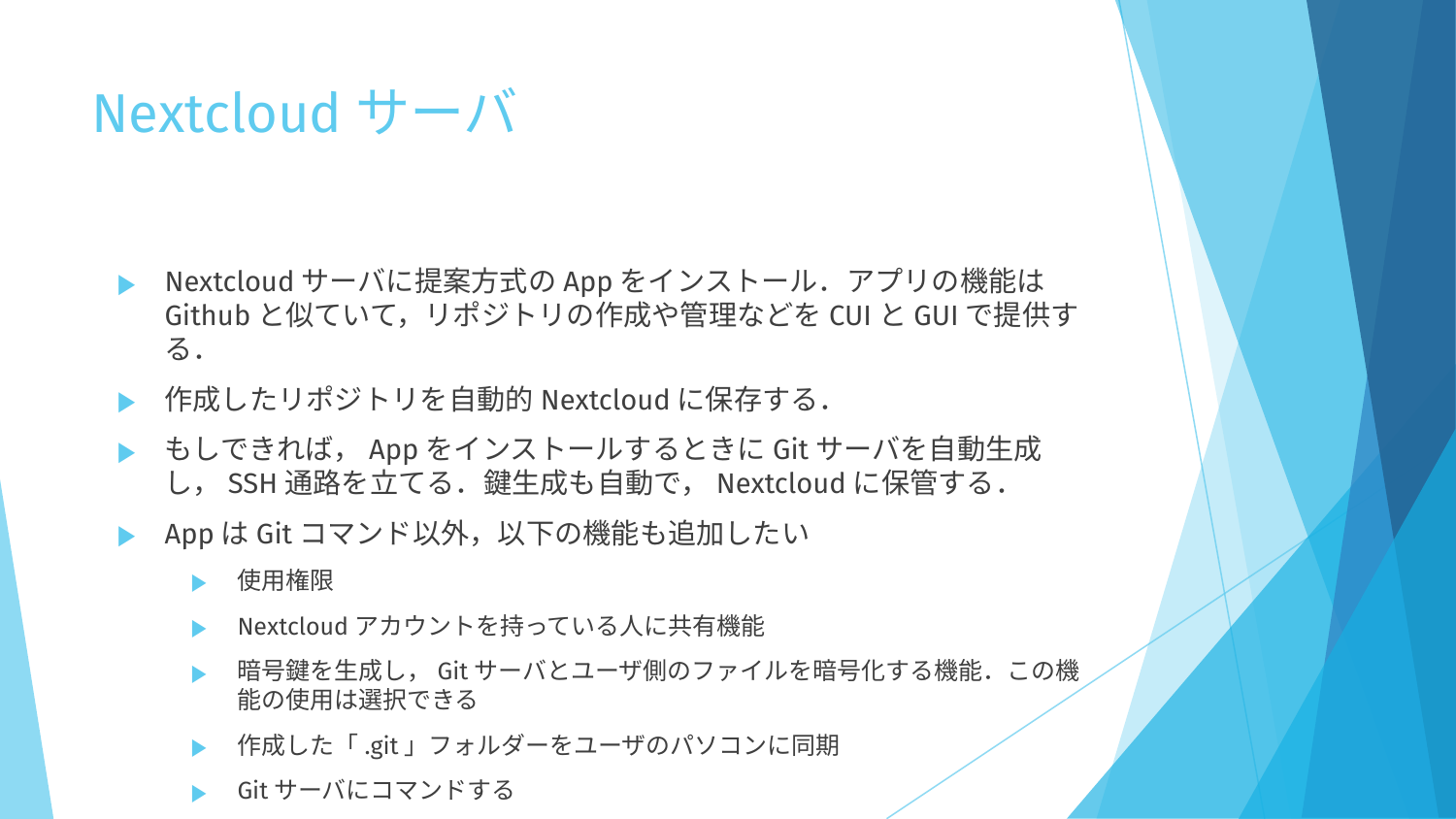

# Nextcloudサーバ
Nextcloudサーバに提案方式のAppをインストール．アプリの機能はGithubと似ていて，リポジトリの作成や管理などをCUIとGUIで提供する．
作成したリポジトリを自動的Nextcloudに保存する．
もしできれば，AppをインストールするときにGitサーバを自動生成し，SSH通路を立てる．鍵生成も自動で，Nextcloudに保管する．
AppはGitコマンド以外，以下の機能も追加したい
使用権限
Nextcloudアカウントを持っている人に共有機能
暗号鍵を生成し，Gitサーバとユーザ側のファイルを暗号化する機能．この機能の使用は選択できる
作成した「.git」フォルダーをユーザのパソコンに同期
Gitサーバにコマンドする